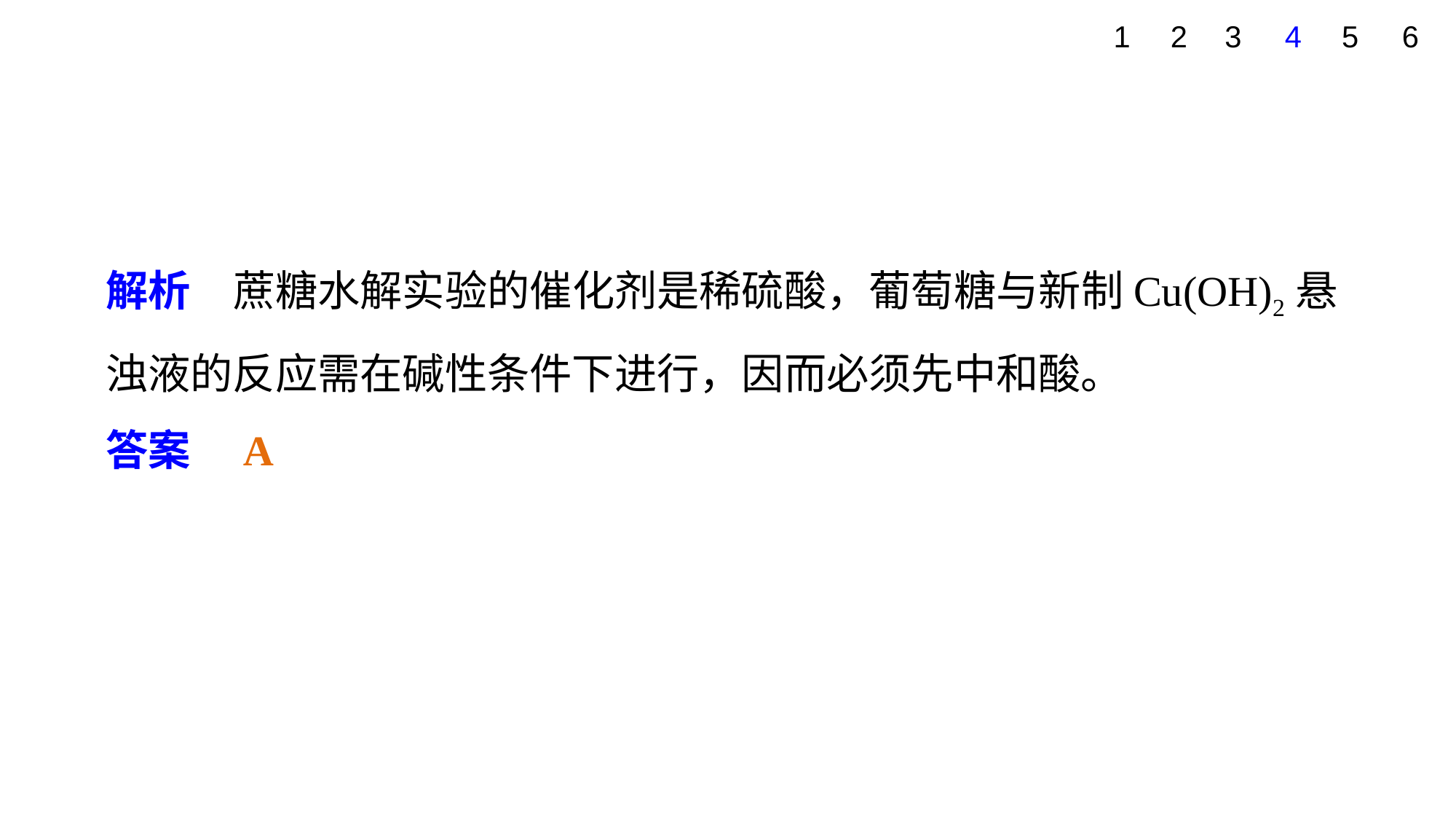

1
2
3
4
5
6
解析　蔗糖水解实验的催化剂是稀硫酸，葡萄糖与新制Cu(OH)2悬浊液的反应需在碱性条件下进行，因而必须先中和酸。
答案　A